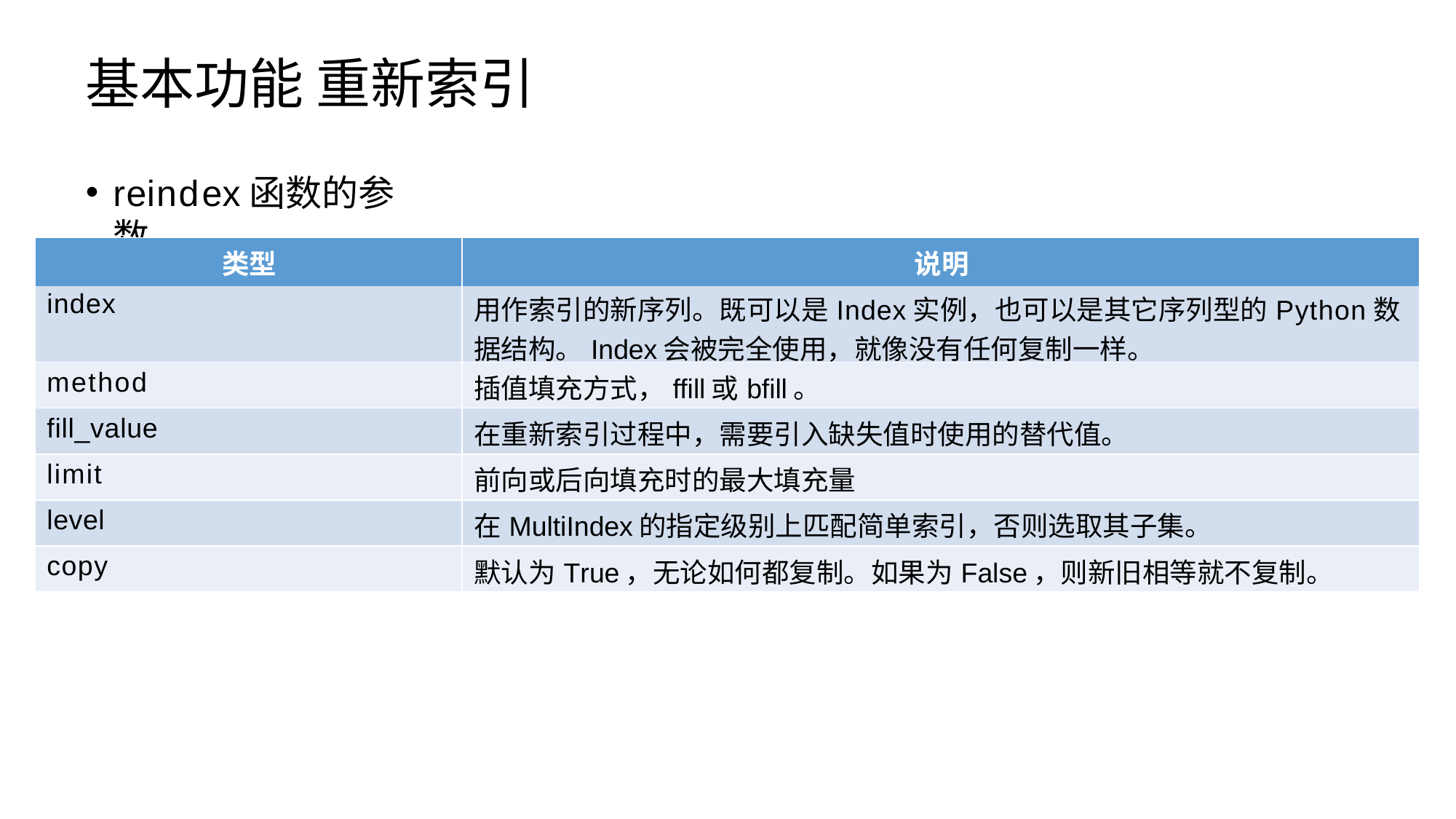

# 基本功能 重新索引
reindex函数的参数
| 类型 | 说明 |
| --- | --- |
| index | 用作索引的新序列。既可以是Index实例，也可以是其它序列型的Python数 据结构。Index会被完全使用，就像没有任何复制一样。 |
| method | 插值填充方式，ffill或bfill。 |
| fill\_value | 在重新索引过程中，需要引入缺失值时使用的替代值。 |
| limit | 前向或后向填充时的最大填充量 |
| level | 在MultiIndex的指定级别上匹配简单索引，否则选取其子集。 |
| copy | 默认为True，无论如何都复制。如果为False，则新旧相等就不复制。 |